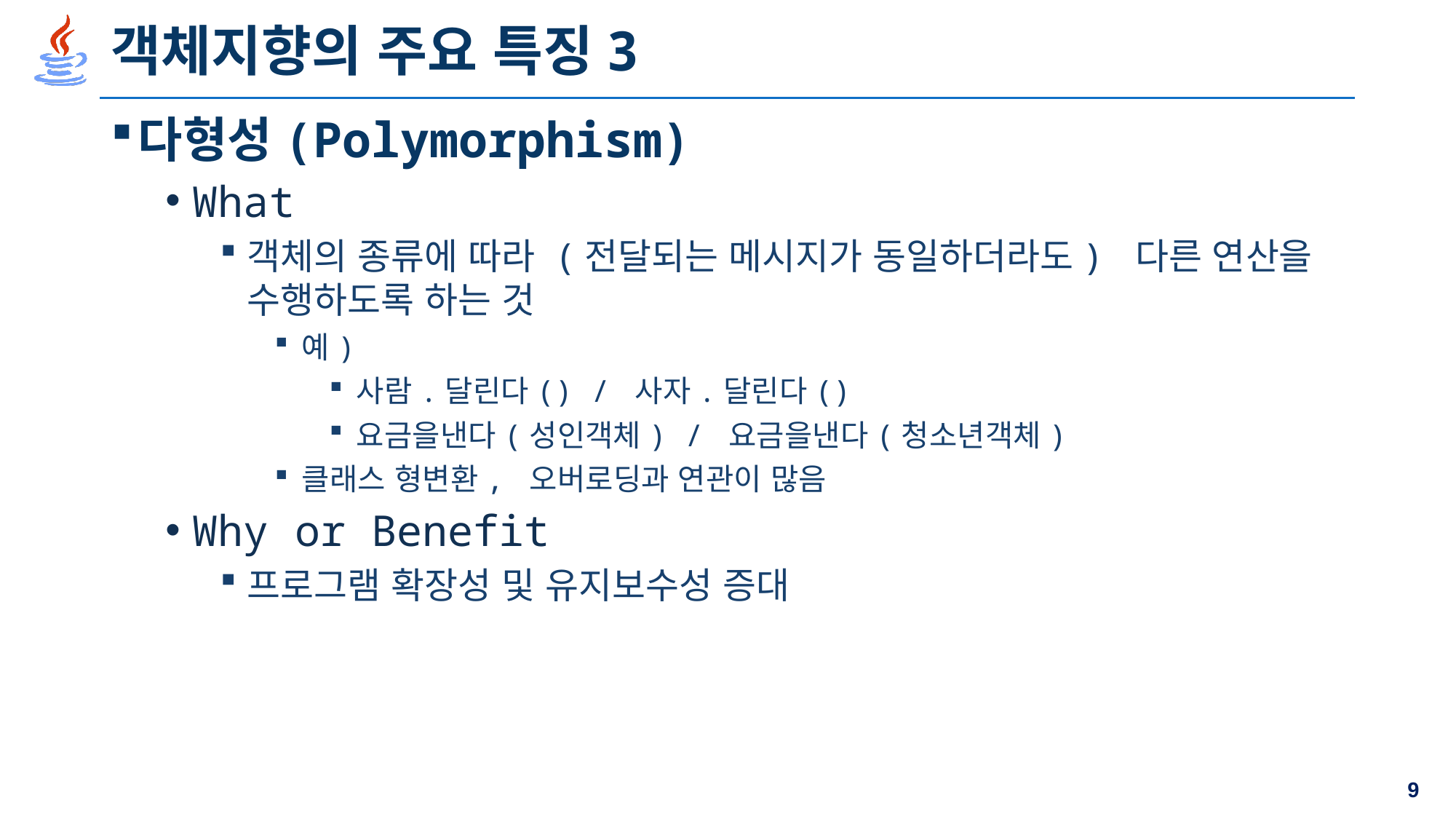

# 객체지향의 주요 특징3
다형성(Polymorphism)
What
객체의 종류에 따라 (전달되는 메시지가 동일하더라도) 다른 연산을 수행하도록 하는 것
예)
사람.달린다() / 사자.달린다()
요금을낸다(성인객체) / 요금을낸다(청소년객체)
클래스 형변환, 오버로딩과 연관이 많음
Why or Benefit
프로그램 확장성 및 유지보수성 증대

9